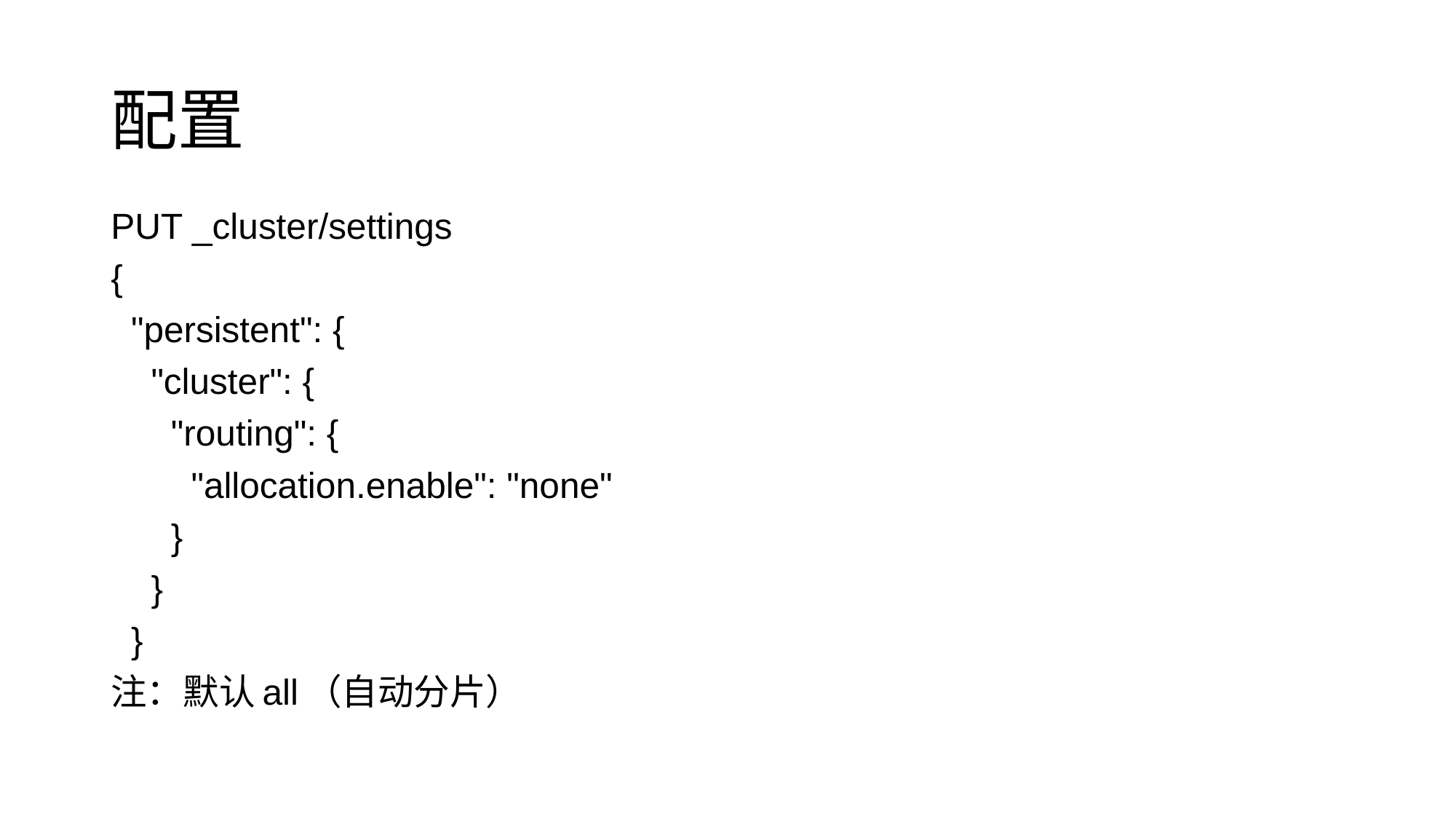

# 配置

PUT _cluster/settings
{
  "persistent": {
    "cluster": {
      "routing": {
        "allocation.enable": "none"
      }
    }
  }
注：默认all（自动分片）